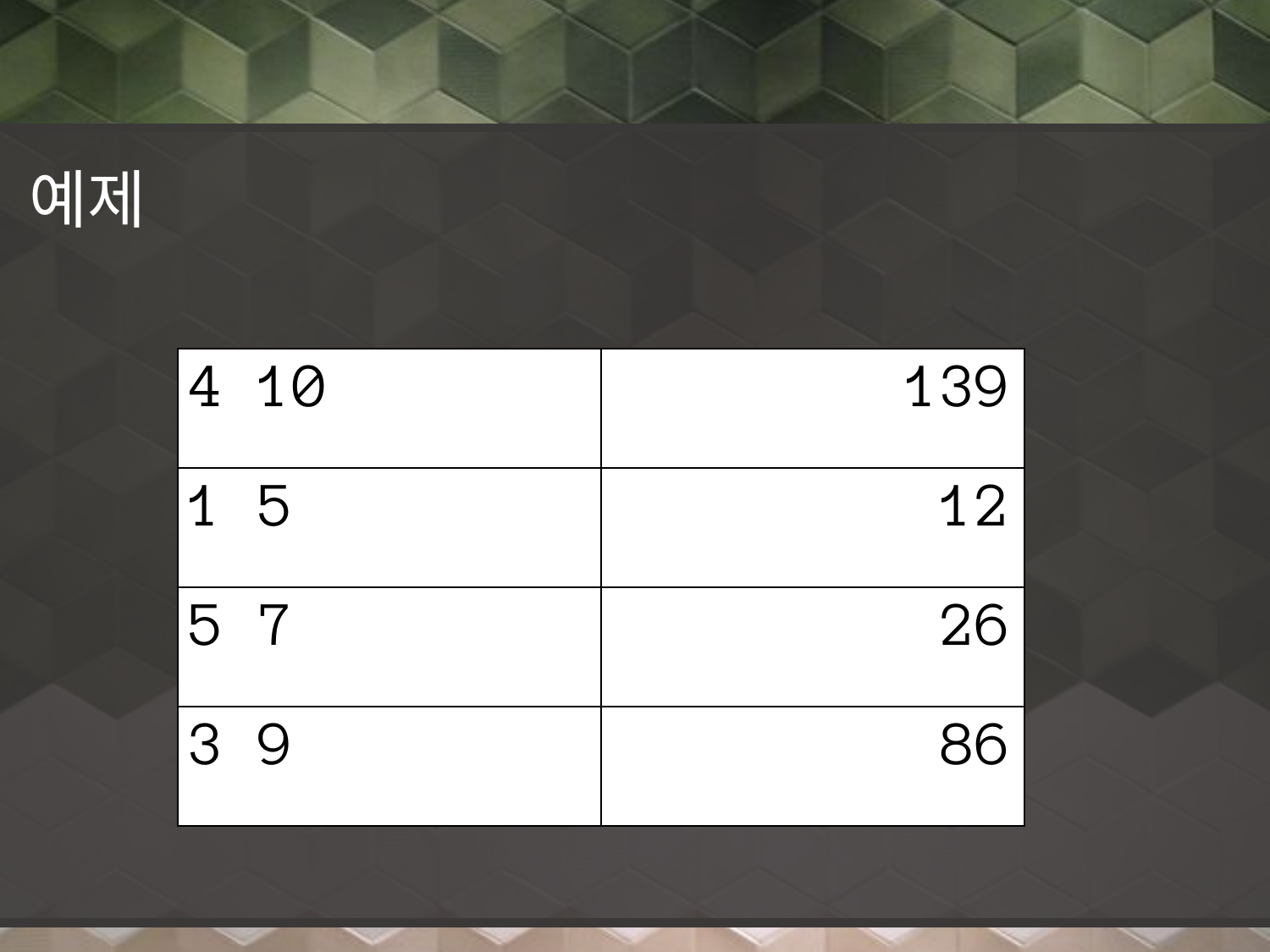

예제
| 4 10 | 139 |
| --- | --- |
| 1 5 | 12 |
| 5 7 | 26 |
| 3 9 | 86 |